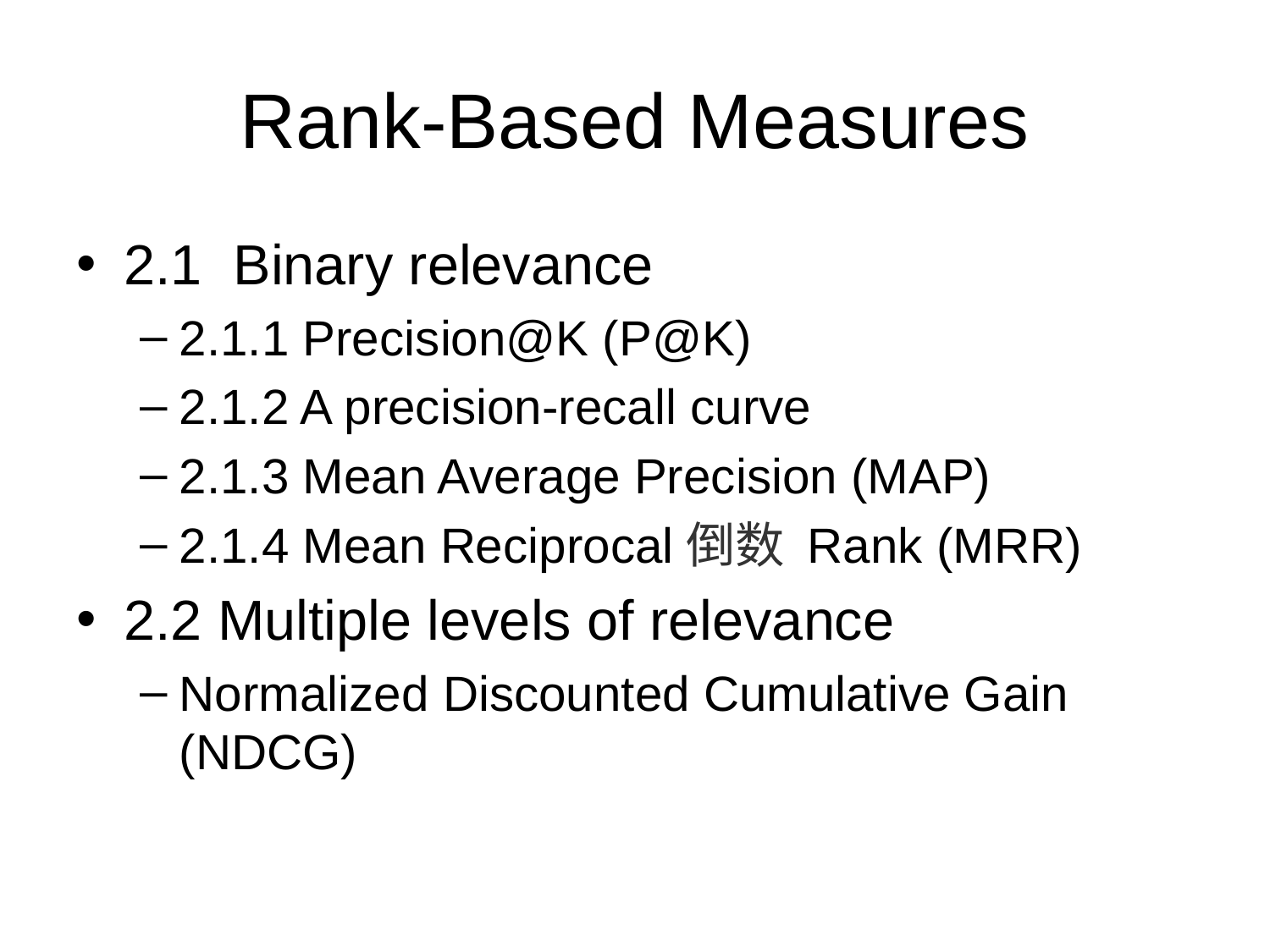

Rank-Based Measures
2.1  Binary relevance
2.1.1 Precision@K (P@K)
2.1.2 A precision-recall curve
2.1.3 Mean Average Precision (MAP)
2.1.4 Mean Reciprocal倒数 Rank (MRR)
2.2 Multiple levels of relevance
Normalized Discounted Cumulative Gain (NDCG)